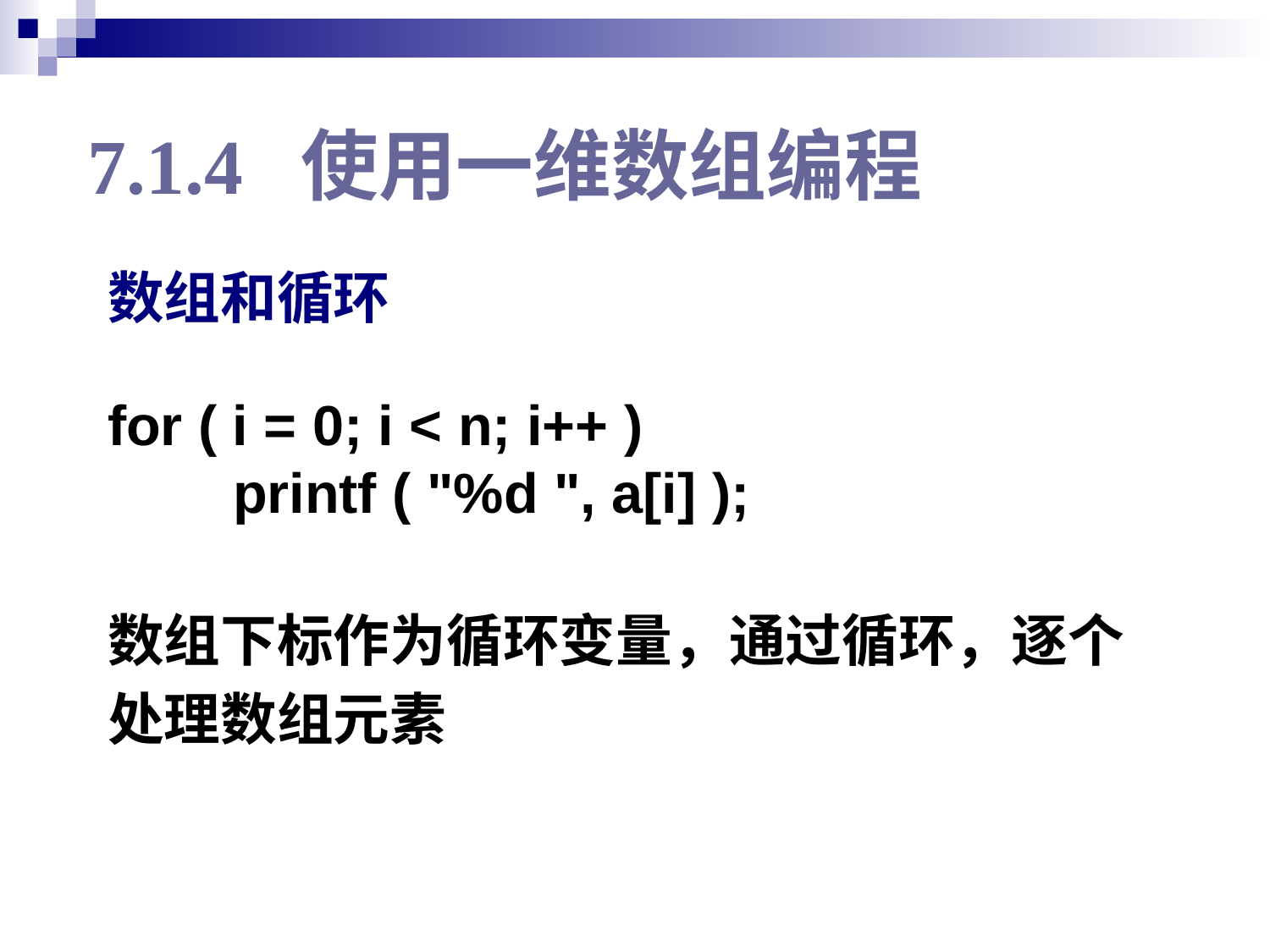

# 7.1.4  使用一维数组编程
数组和循环

for ( i = 0; i < n; i++ )
        printf ( "%d ", a[i] );

数组下标作为循环变量，通过循环，逐个
处理数组元素